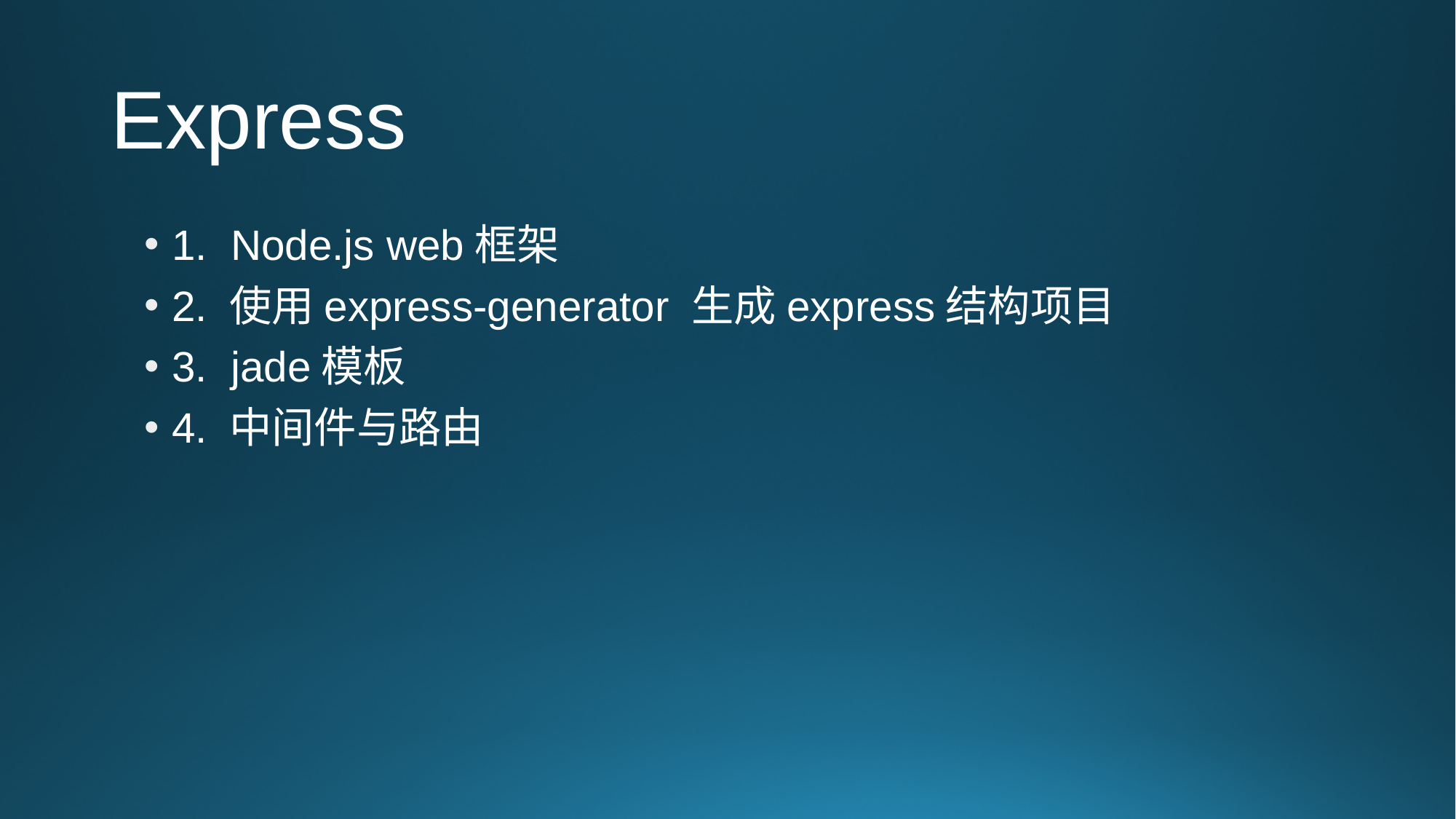

# Express
1.  Node.js web框架
2. 使用express-generator 生成express结构项目
3.  jade模板
4. 中间件与路由